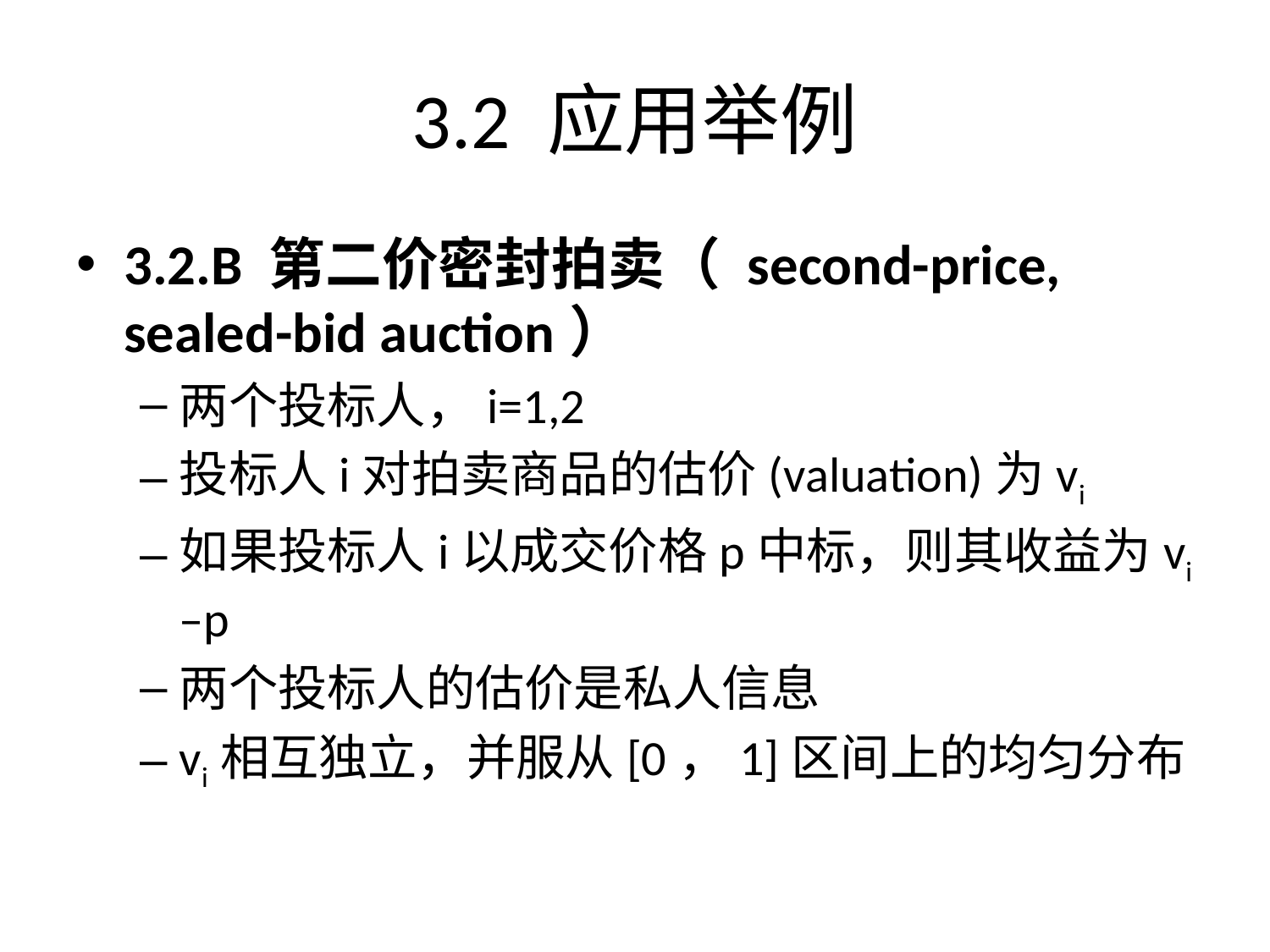

3.2 应用举例
3.2.B 第二价密封拍卖（ second-price, sealed-bid auction）
两个投标人，i=1,2
投标人i对拍卖商品的估价(valuation)为vi
如果投标人i以成交价格p中标，则其收益为vi –p
两个投标人的估价是私人信息
vi相互独立，并服从[0，1]区间上的均匀分布